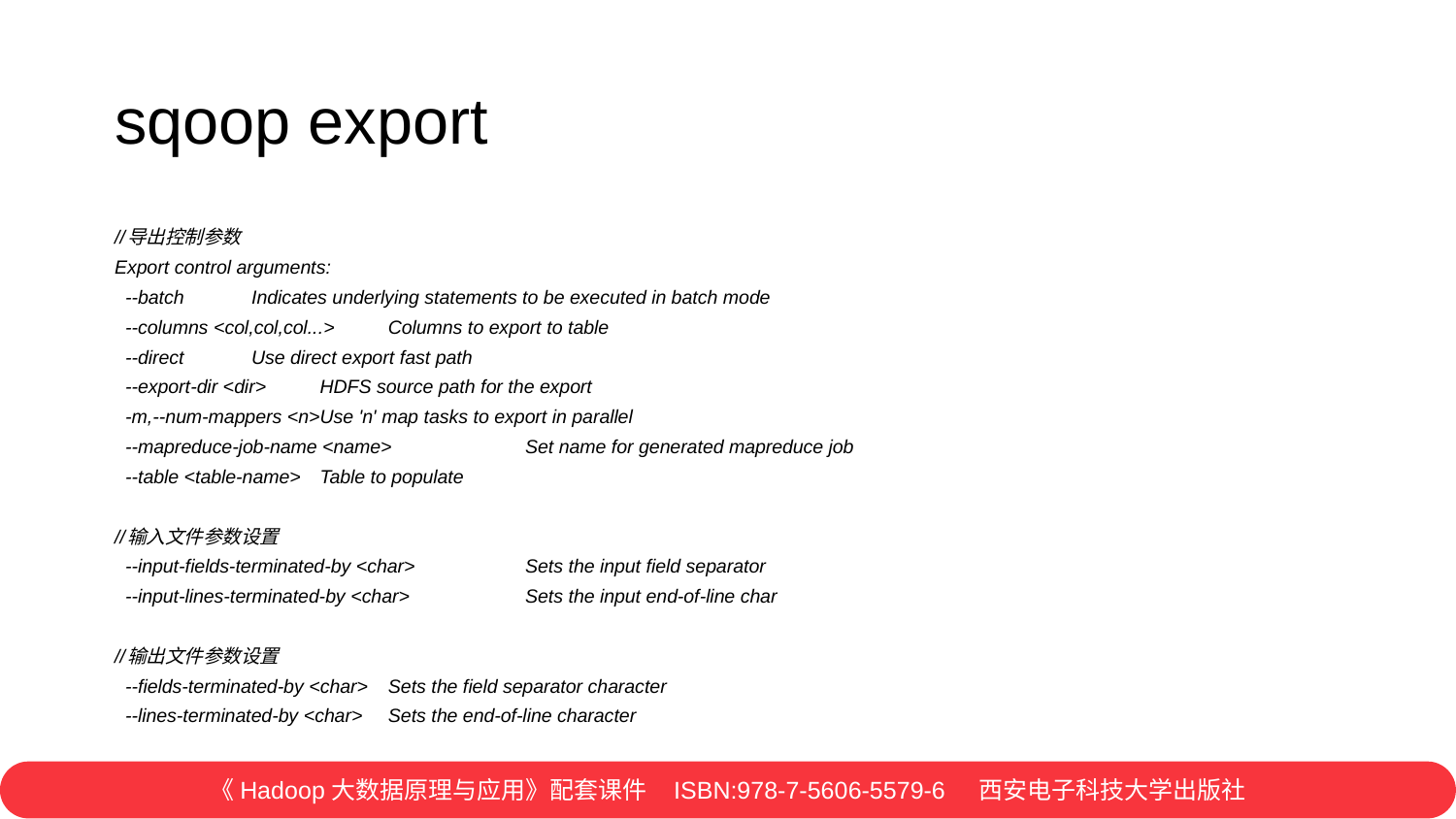

# sqoop export
//导出控制参数
Export control arguments:
  --batch				Indicates underlying statements to be executed in batch mode
  --columns <col,col,col...>			Columns to export to table
  --direct				Use direct export fast path
  --export-dir <dir>			HDFS source path for the export
  -m,--num-mappers <n>			Use 'n' map tasks to export in parallel
  --mapreduce-job-name <name>		Set name for generated mapreduce job
  --table <table-name>			Table to populate

//输入文件参数设置
  --input-fields-terminated-by <char>		Sets the input field separator
  --input-lines-terminated-by <char>		Sets the input end-of-line char

//输出文件参数设置
  --fields-terminated-by <char>			Sets the field separator character
  --lines-terminated-by <char>			Sets the end-of-line character